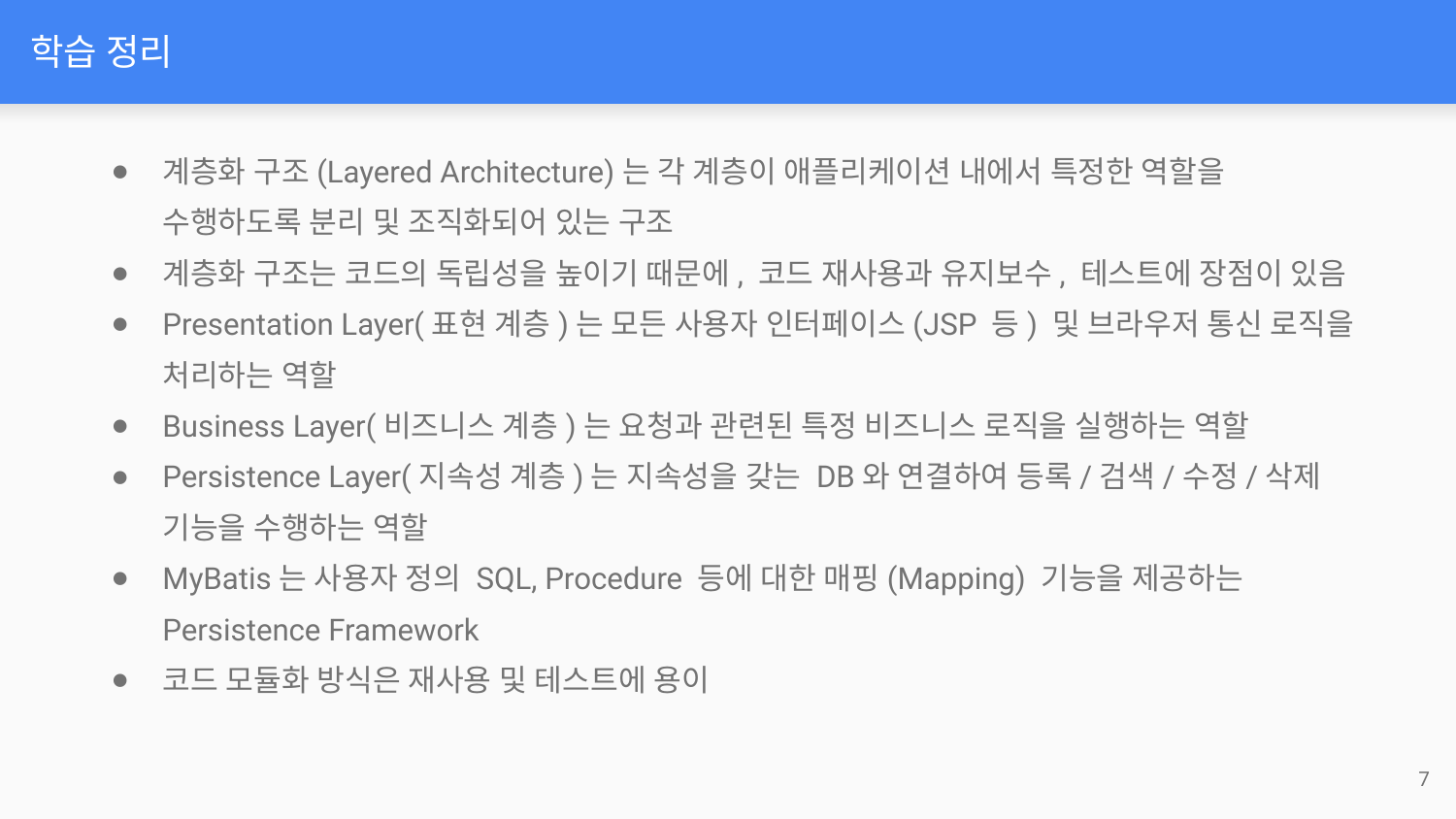

# 학습 정리
계층화 구조(Layered Architecture)는 각 계층이 애플리케이션 내에서 특정한 역할을 수행하도록 분리 및 조직화되어 있는 구조
계층화 구조는 코드의 독립성을 높이기 때문에, 코드 재사용과 유지보수, 테스트에 장점이 있음
Presentation Layer(표현 계층)는 모든 사용자 인터페이스(JSP 등) 및 브라우저 통신 로직을 처리하는 역할
Business Layer(비즈니스 계층)는 요청과 관련된 특정 비즈니스 로직을 실행하는 역할
Persistence Layer(지속성 계층)는 지속성을 갖는 DB와 연결하여 등록/검색/수정/삭제 기능을 수행하는 역할
MyBatis는 사용자 정의 SQL, Procedure 등에 대한 매핑(Mapping) 기능을 제공하는 Persistence Framework
코드 모듈화 방식은 재사용 및 테스트에 용이

7